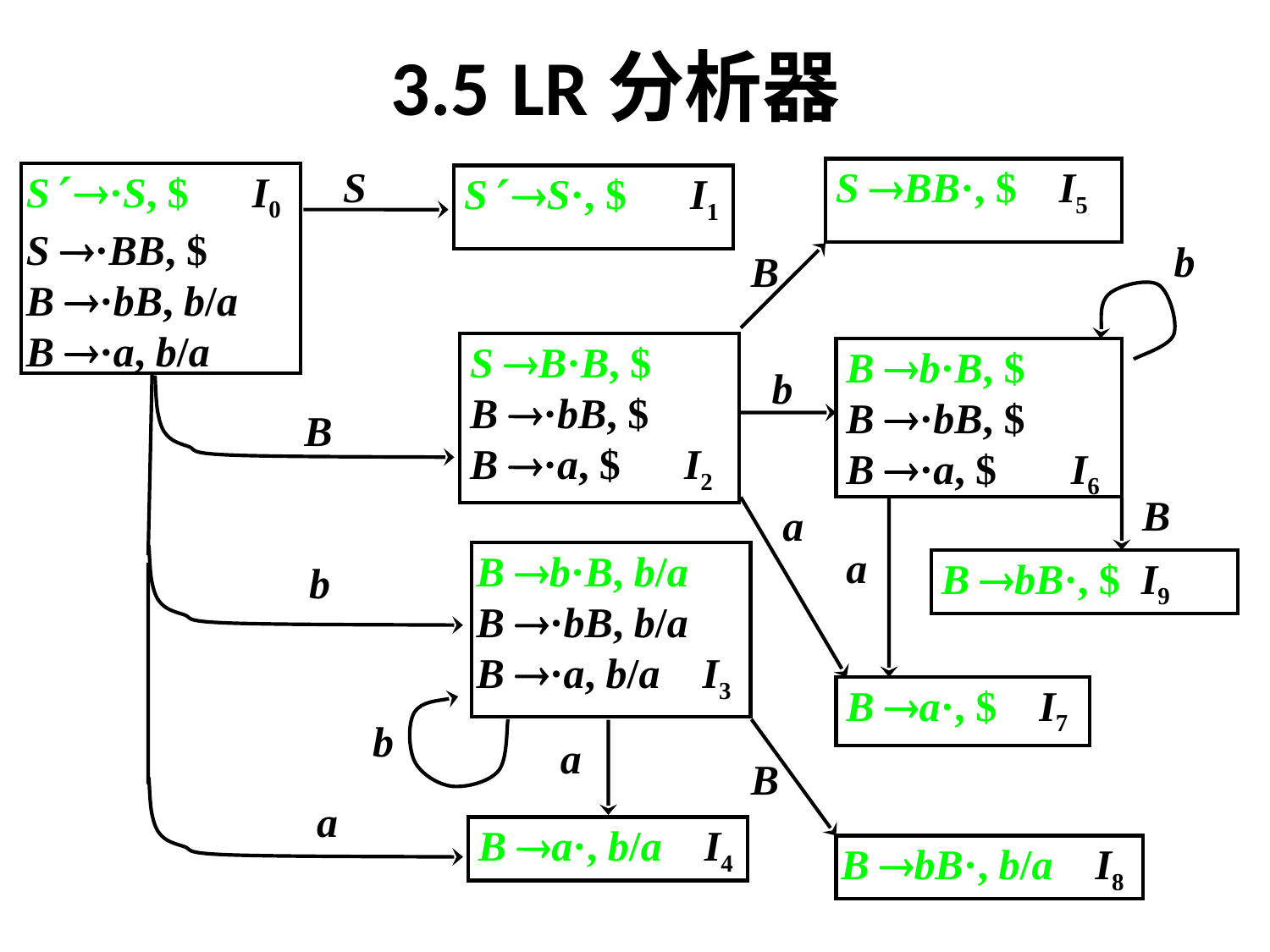

# 3.5 LR分析器
S
S →BB·, $    I5
S′ →·S, $      I0
S →·BB, $
B →·bB, b/a
B →·a, b/a
S′ →S·, $      I1

b
B

S →B·B, $
B →·bB, $
B →·a, $      I2
B →b·B, $
B →·bB, $
B →·a, $       I6
b

B

B

a

a
B →b·B, b/a
B →·bB, b/a
B →·a, b/a    I3

b
B →bB·, $  I9

B →a·, $    I7

b

a
B

a
B →a·, b/a    I4
B →bB·, b/a    I8